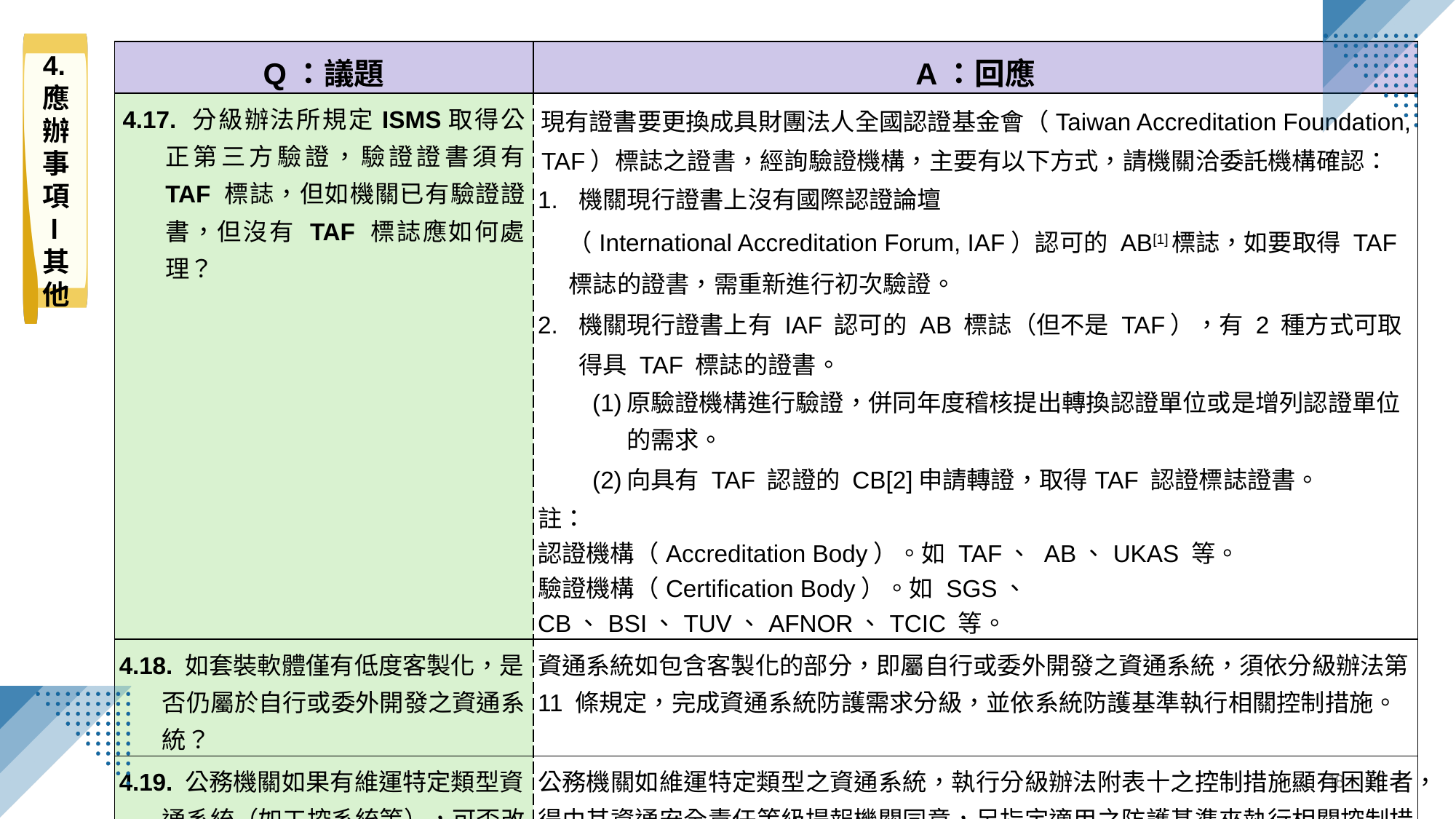

4.應辦事項
 l
其他

| Q：議題 | A：回應 |
| --- | --- |
| 4.17. 分級辦法所規定ISMS取得公正第三方驗證，驗證證書須有 TAF 標誌，但如機關已有驗證證書，但沒有 TAF 標誌應如何處理？ | 現有證書要更換成具財團法人全國認證基金會（Taiwan Accreditation Foundation, TAF）標誌之證書，經詢驗證機構，主要有以下方式，請機關洽委託機構確認： 機關現行證書上沒有國際認證論壇 （International Accreditation Forum, IAF）認可的 AB[1]標誌，如要取得 TAF 標誌的證書，需重新進行初次驗證。 機關現行證書上有 IAF 認可的 AB 標誌（但不是 TAF），有 2 種方式可取得具 TAF 標誌的證書。 原驗證機構進行驗證，併同年度稽核提出轉換認證單位或是增列認證單位的需求。 向具有 TAF 認證的 CB[2]申請轉證，取得TAF 認證標誌證書。 註： 認證機構（Accreditation Body）。如 TAF、 AB、UKAS 等。 驗證機構（Certification Body）。如 SGS、 CB、BSI、TUV、AFNOR、TCIC 等。 |
| 4.18. 如套裝軟體僅有低度客製化，是否仍屬於自行或委外開發之資通系統？ | 資通系統如包含客製化的部分，即屬自行或委外開發之資通系統，須依分級辦法第 11 條規定，完成資通系統防護需求分級，並依系統防護基準執行相關控制措施。 |
| 4.19. 公務機關如果有維運特定類型資通系統（如工控系統等），可否改用其他資通系統防護基準來執行相關控制措施？ | 公務機關如維運特定類型之資通系統，執行分級辦法附表十之控制措施顯有困難者，得由其資通安全責任等級提報機關同意，另指定適用之防護基準來執行相關控制措施，並報主管機關備查。 |

18